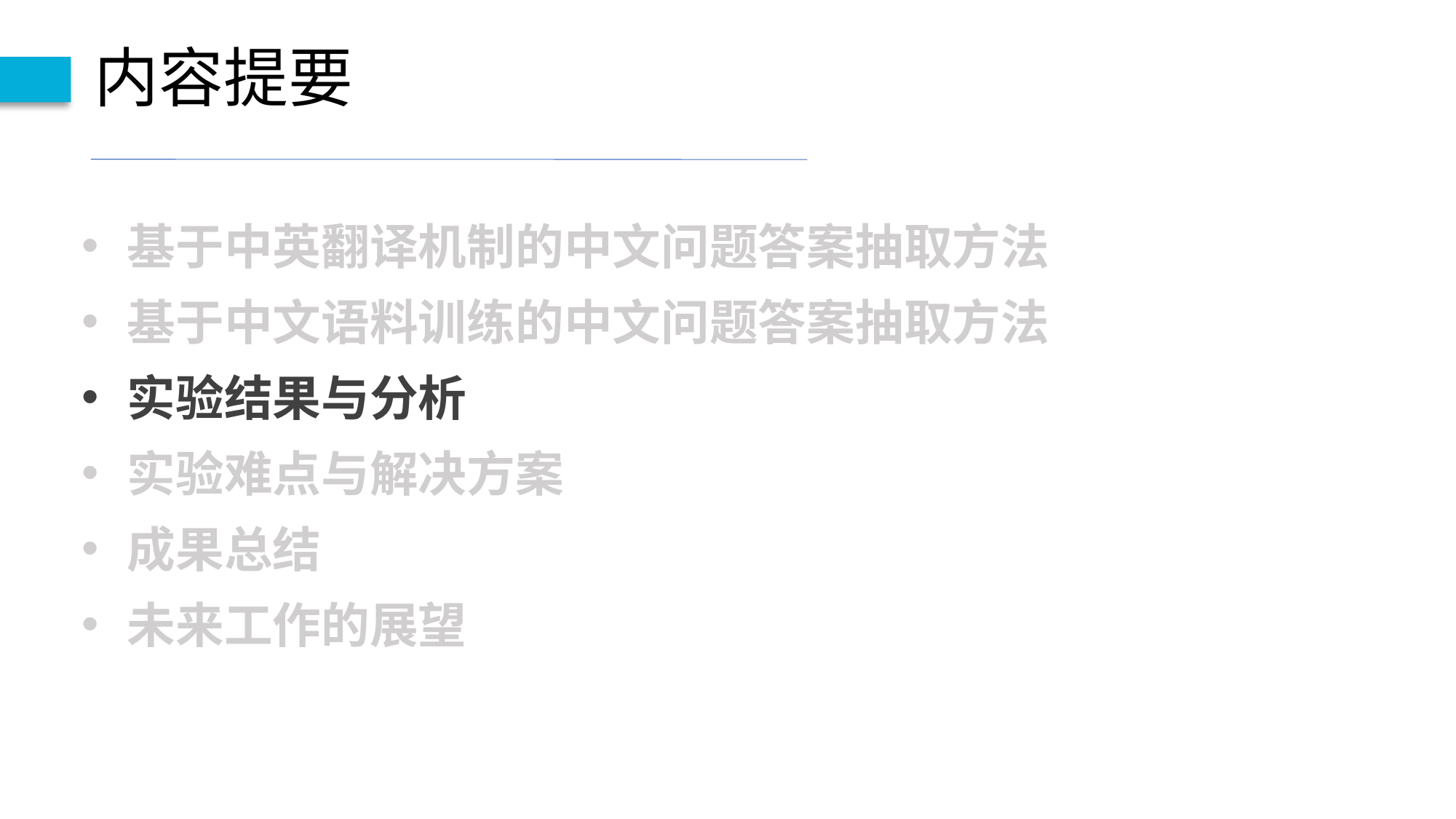

内容提要

基于中英翻译机制的中文问题答案抽取方法
基于中文语料训练的中文问题答案抽取方法
实验结果与分析
实验难点与解决方案
成果总结
未来工作的展望

随着越来越多人进入互联网